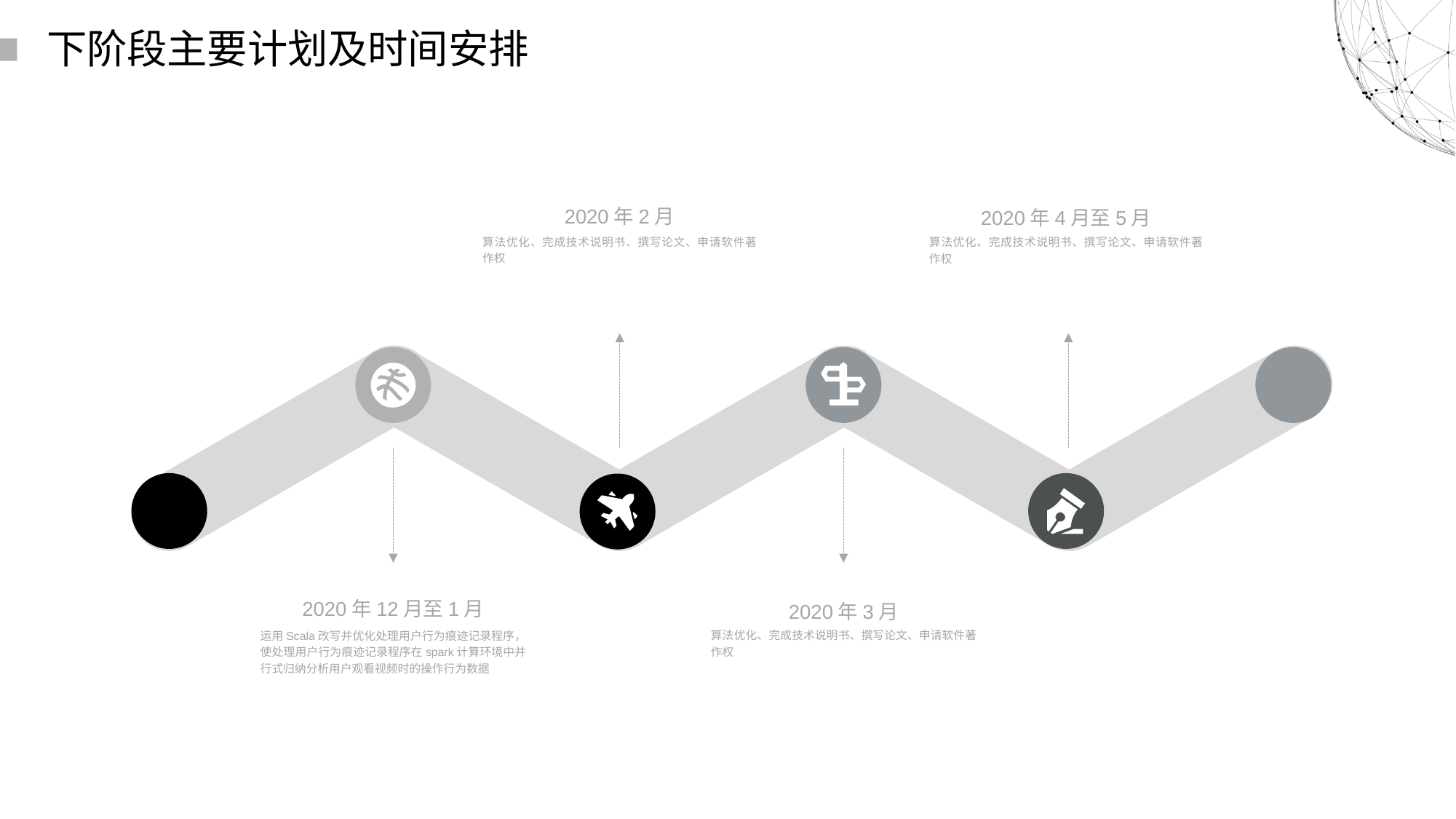

读书派booklist免费出品
禁止任何二次分享、售卖
本人法律专业，请勿以身试法
读书派booklist免费出品
这部分内容不影响PPT播放
尊重原创，请勿以身试法，二次分享或倒卖

下阶段主要计划及时间安排

2020年2月
算法优化、完成技术说明书、撰写论文、申请软件著作权
2020年4月至5月
算法优化、完成技术说明书、撰写论文、申请软件著作权
2020年12月至1月
运用Scala改写并优化处理用户行为痕迹记录程序，使处理用户行为痕迹记录程序在spark计算环境中并行式归纳分析用户观看视频时的操作行为数据
2020年3月
算法优化、完成技术说明书、撰写论文、申请软件著作权

读书派booklist免费出品
禁止任何二次分享、售卖
本人法律专业，请勿以身试法
读书派booklist免费出品
这部分内容不影响PPT播放
尊重原创，请勿以身试法，二次分享或倒卖